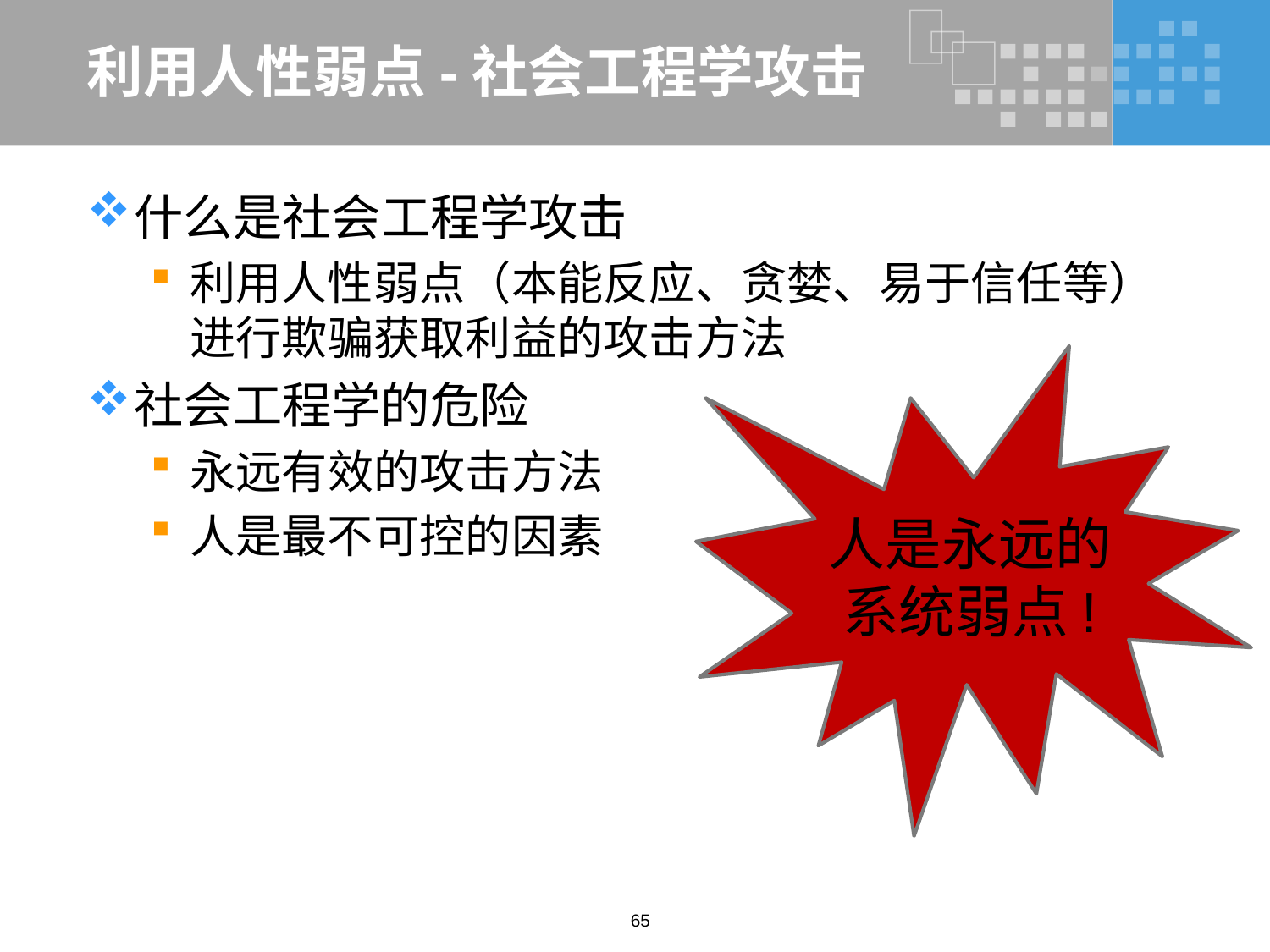

# 利用人性弱点-社会工程学攻击
什么是社会工程学攻击
利用人性弱点（本能反应、贪婪、易于信任等）进行欺骗获取利益的攻击方法
社会工程学的危险
永远有效的攻击方法
人是最不可控的因素

人是永远的系统弱点!
65